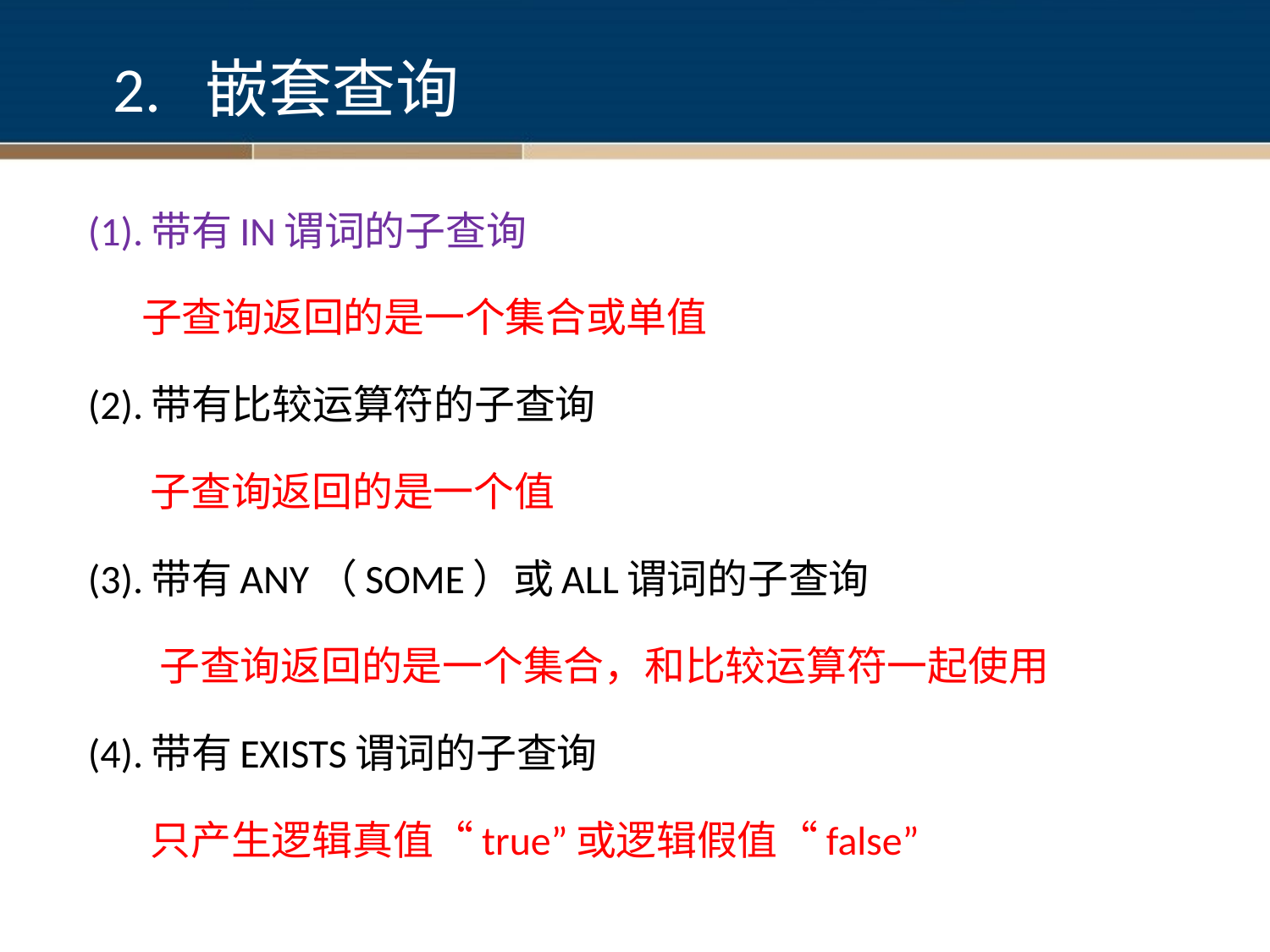

2.  嵌套查询
  (1).带有IN谓词的子查询
       子查询返回的是一个集合或单值
  (2).带有比较运算符的子查询
        子查询返回的是一个值
  (3).带有ANY（SOME）或ALL谓词的子查询
         子查询返回的是一个集合，和比较运算符一起使用
  (4).带有EXISTS谓词的子查询
        只产生逻辑真值“true”或逻辑假值“false”